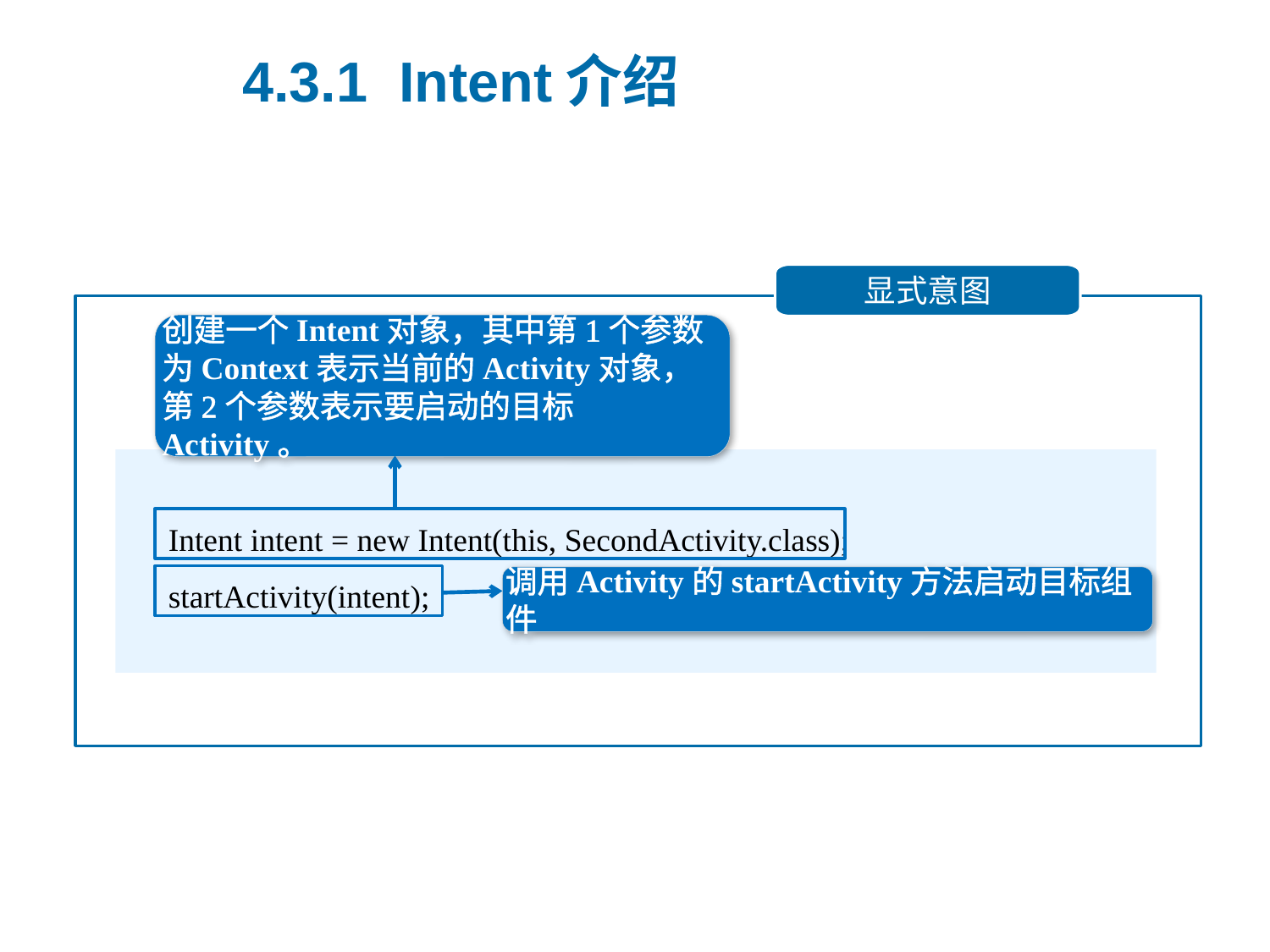

4.3.1  Intent介绍

显式意图

创建一个Intent对象，其中第1个参数为Context表示当前的Activity对象，第2个参数表示要启动的目标Activity。

     Intent intent = new Intent(this, SecondActivity.class);
     startActivity(intent);

调用Activity的startActivity方法启动目标组件